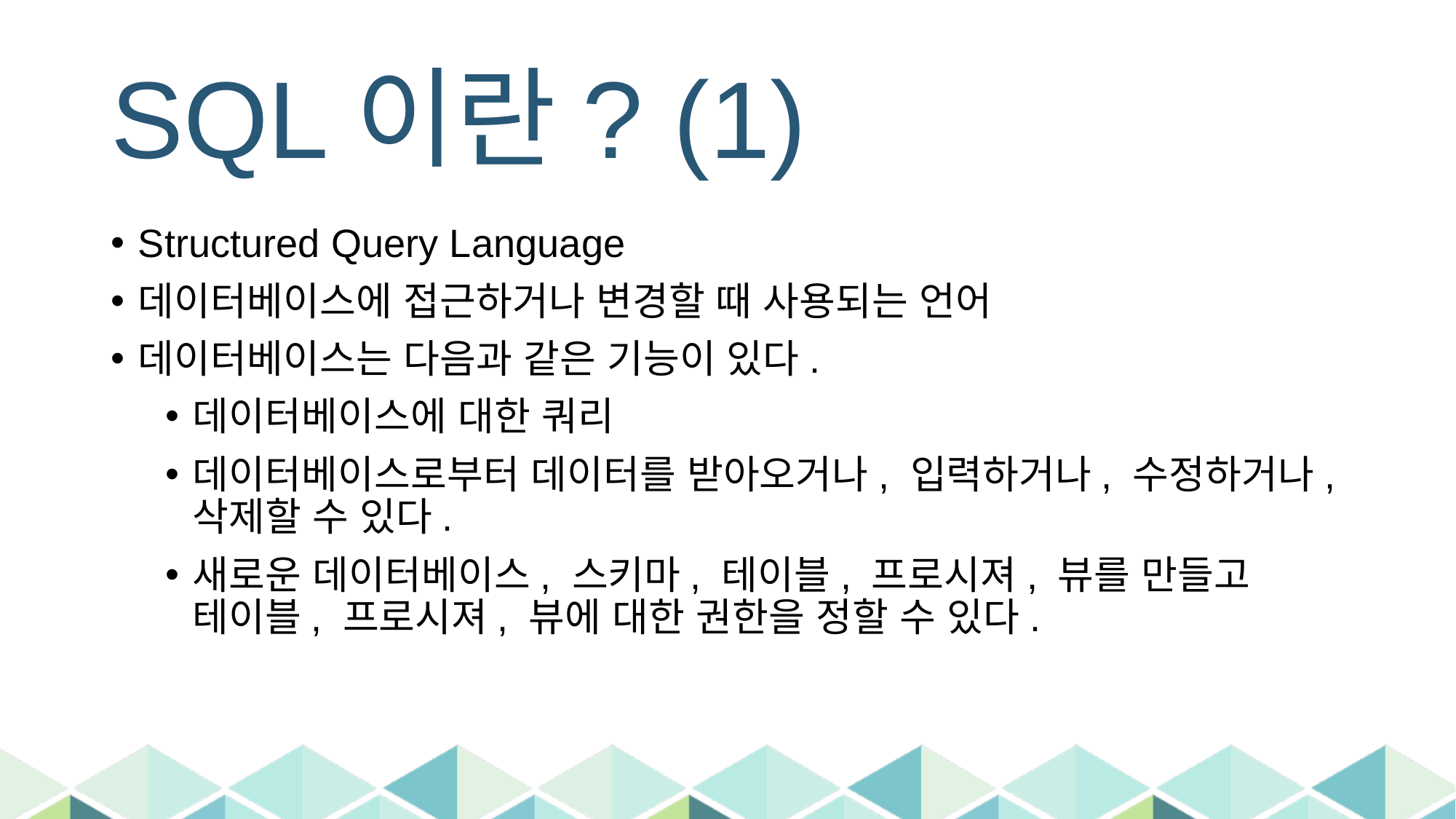

# SQL이란? (1)
Structured Query Language
데이터베이스에 접근하거나 변경할 때 사용되는 언어
데이터베이스는 다음과 같은 기능이 있다.
데이터베이스에 대한 쿼리
데이터베이스로부터 데이터를 받아오거나, 입력하거나, 수정하거나, 삭제할 수 있다.
새로운 데이터베이스, 스키마, 테이블, 프로시져, 뷰를 만들고 테이블, 프로시져, 뷰에 대한 권한을 정할 수 있다.